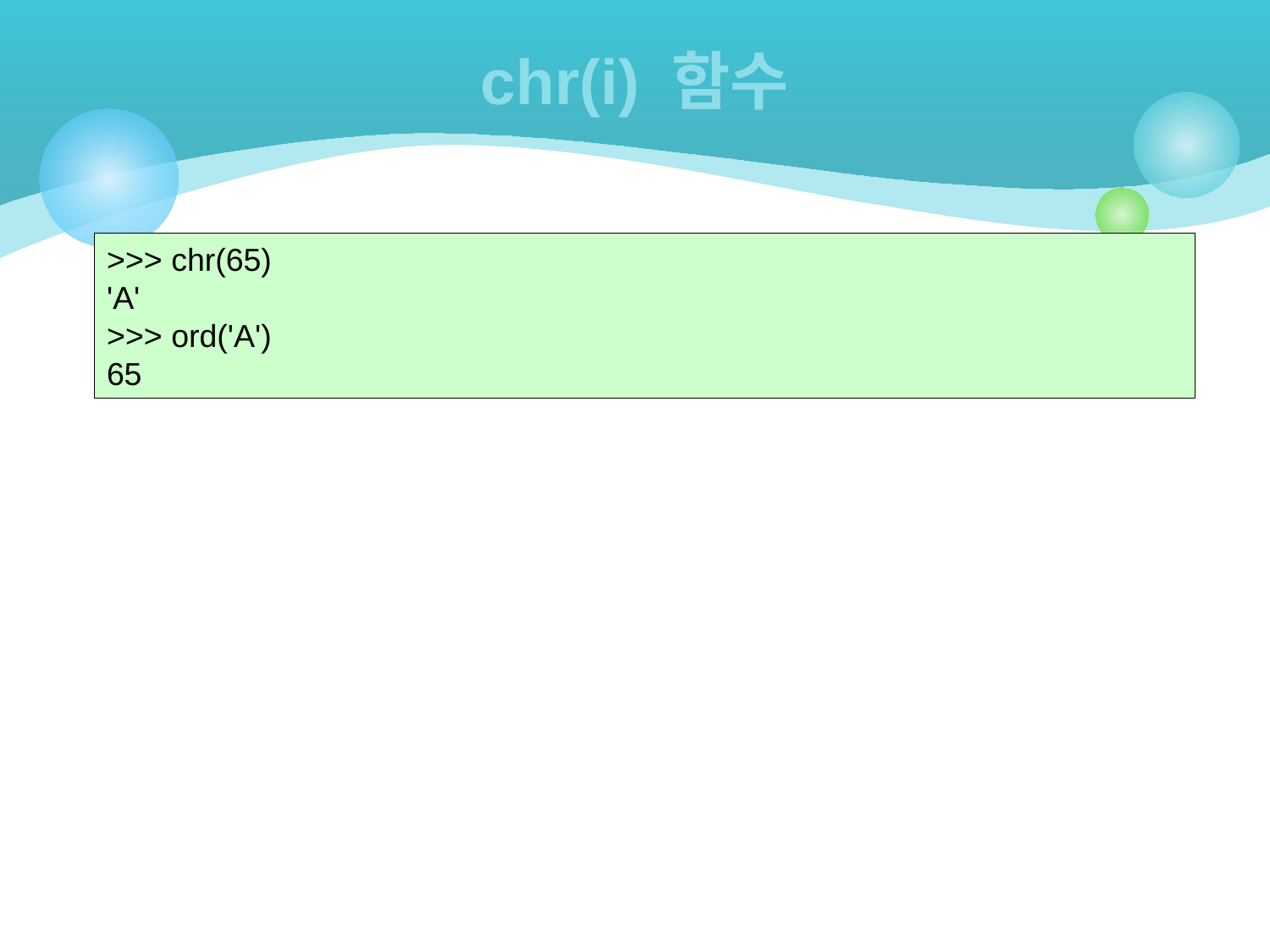

# chr(i) 함수
>>> chr(65)
'A'
>>> ord('A')
65